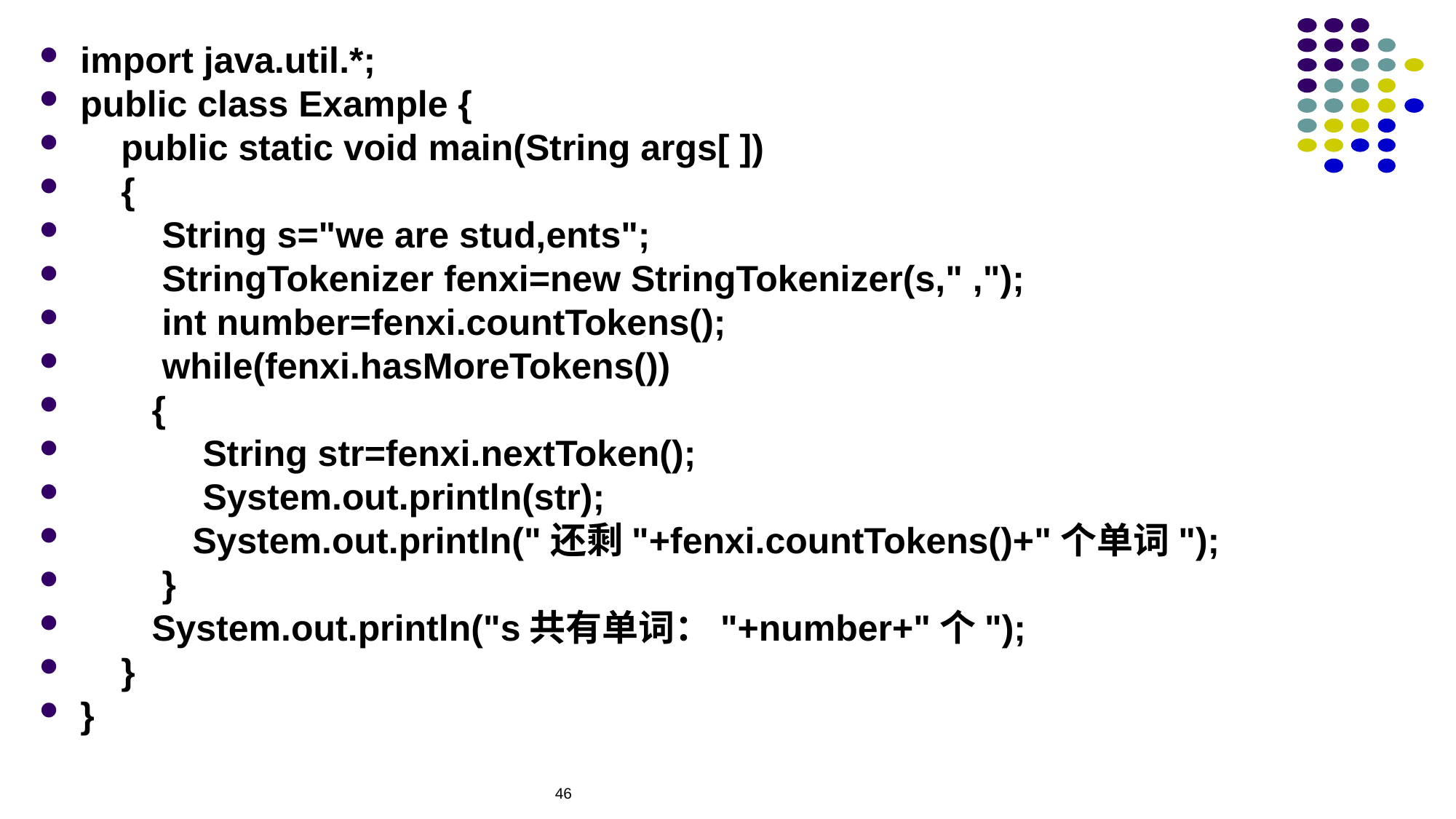

import java.util.*;
public class Example {
    public static void main(String args[ ])
    {
        String s="we are stud,ents";
        StringTokenizer fenxi=new StringTokenizer(s," ,");
        int number=fenxi.countTokens();
        while(fenxi.hasMoreTokens())
       {
            String str=fenxi.nextToken();
            System.out.println(str);
           System.out.println("还剩"+fenxi.countTokens()+"个单词");
        }
       System.out.println("s共有单词："+number+"个");
    }
}
46